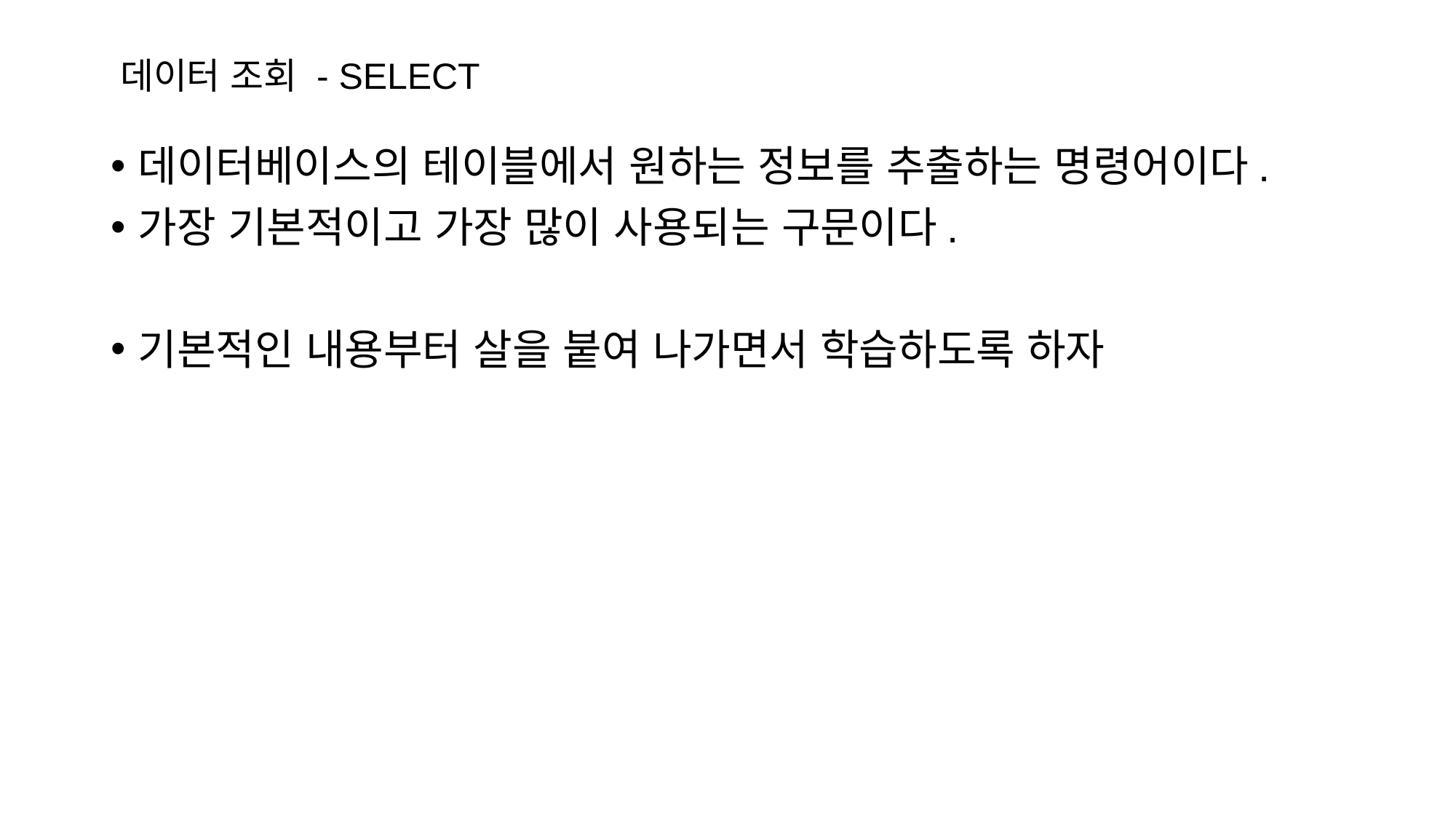

# 데이터 조회 - SELECT
데이터베이스의 테이블에서 원하는 정보를 추출하는 명령어이다.
가장 기본적이고 가장 많이 사용되는 구문이다.

기본적인 내용부터 살을 붙여 나가면서 학습하도록 하자